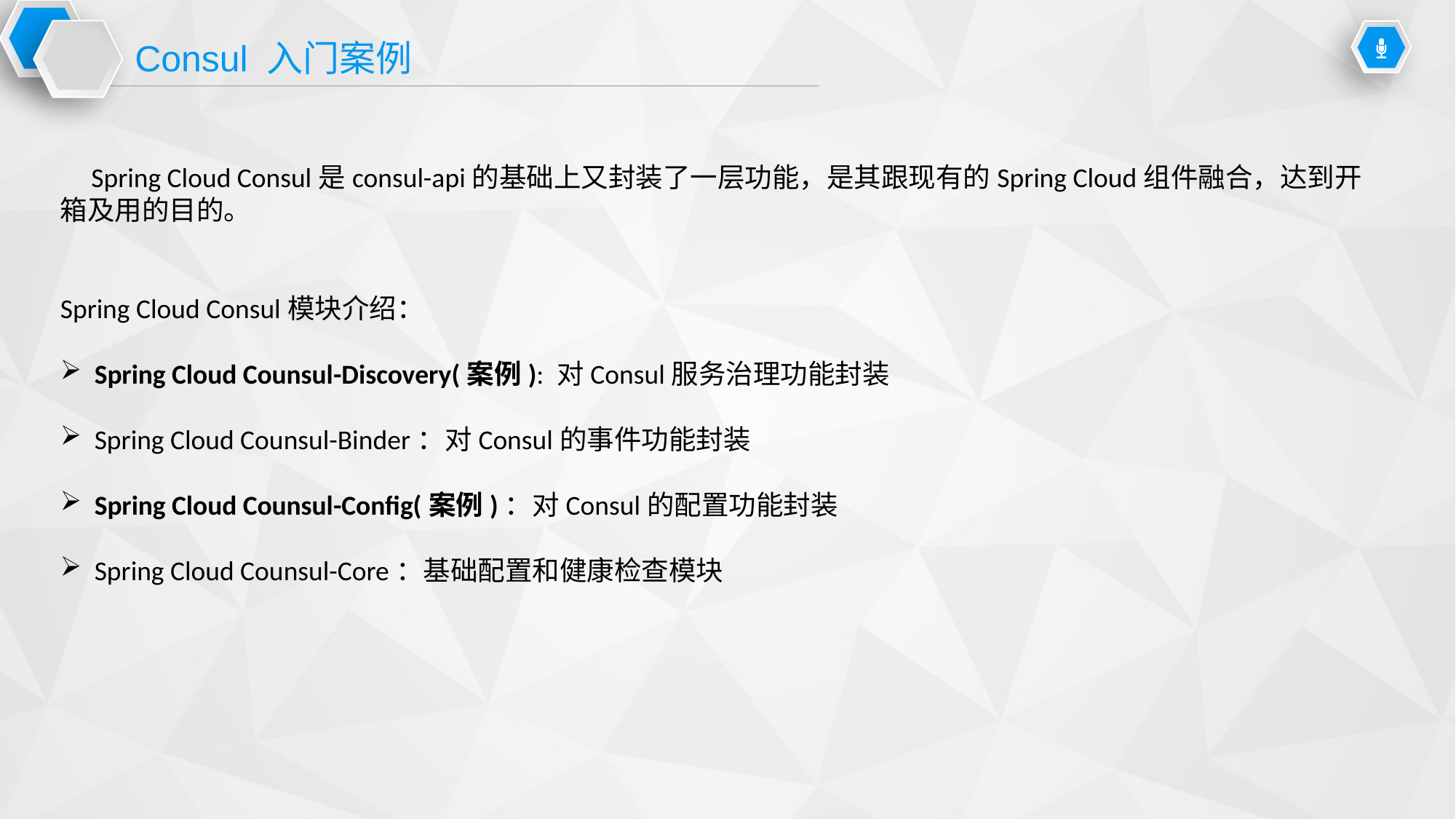

Consul 入门案例

     Spring Cloud Consul是consul-api的基础上又封装了一层功能，是其跟现有的Spring Cloud组件融合，达到开箱及用的目的。

Spring Cloud Consul模块介绍：

Spring Cloud Counsul-Discovery(案例): 对Consul服务治理功能封装

Spring Cloud Counsul-Binder：对Consul的事件功能封装

Spring Cloud Counsul-Config(案例)：对Consul的配置功能封装

Spring Cloud Counsul-Core：基础配置和健康检查模块